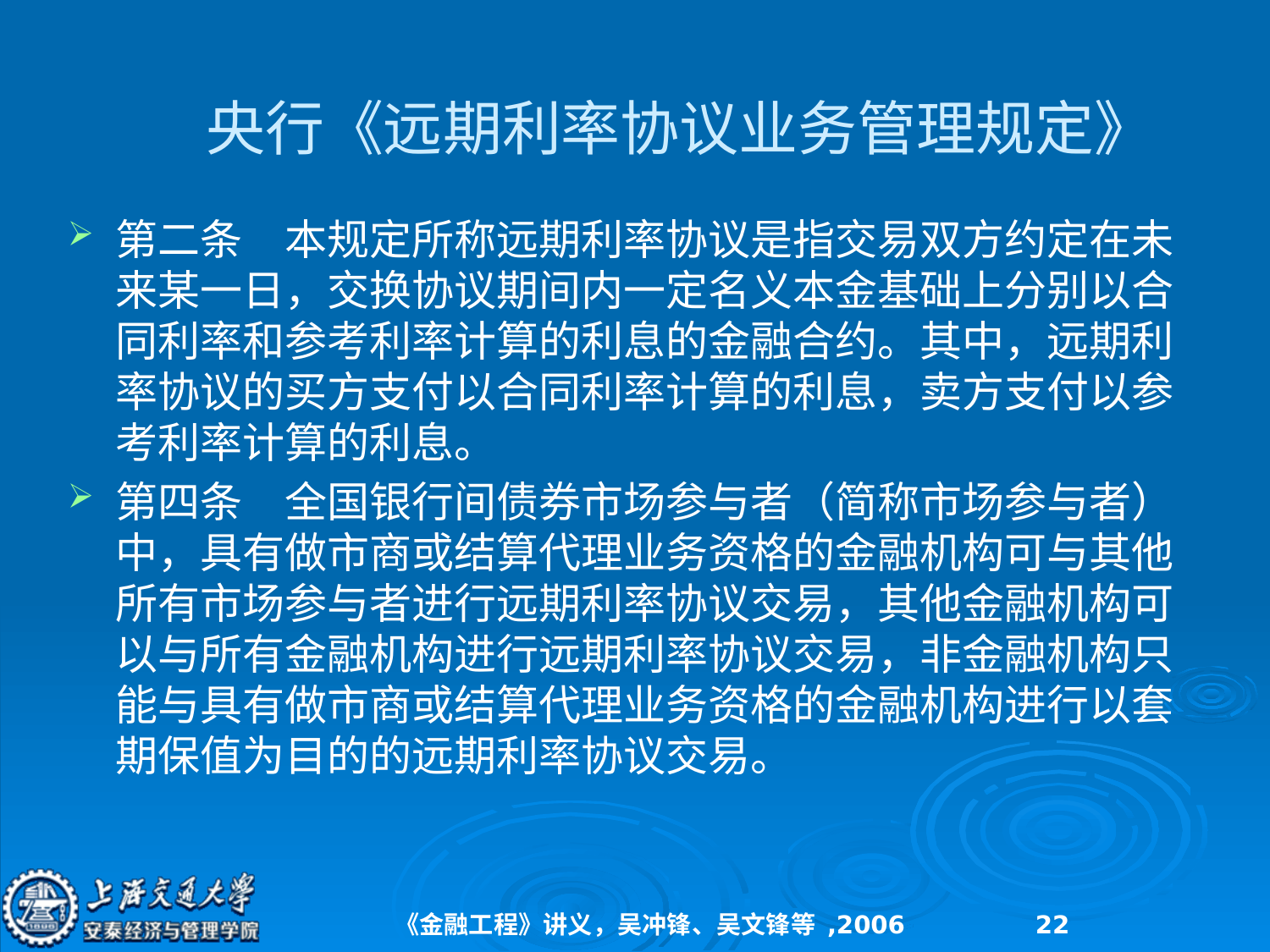

# 央行《远期利率协议业务管理规定》
第二条　本规定所称远期利率协议是指交易双方约定在未来某一日，交换协议期间内一定名义本金基础上分别以合同利率和参考利率计算的利息的金融合约。其中，远期利率协议的买方支付以合同利率计算的利息，卖方支付以参考利率计算的利息。
第四条　全国银行间债券市场参与者（简称市场参与者）中，具有做市商或结算代理业务资格的金融机构可与其他所有市场参与者进行远期利率协议交易，其他金融机构可以与所有金融机构进行远期利率协议交易，非金融机构只能与具有做市商或结算代理业务资格的金融机构进行以套期保值为目的的远期利率协议交易。